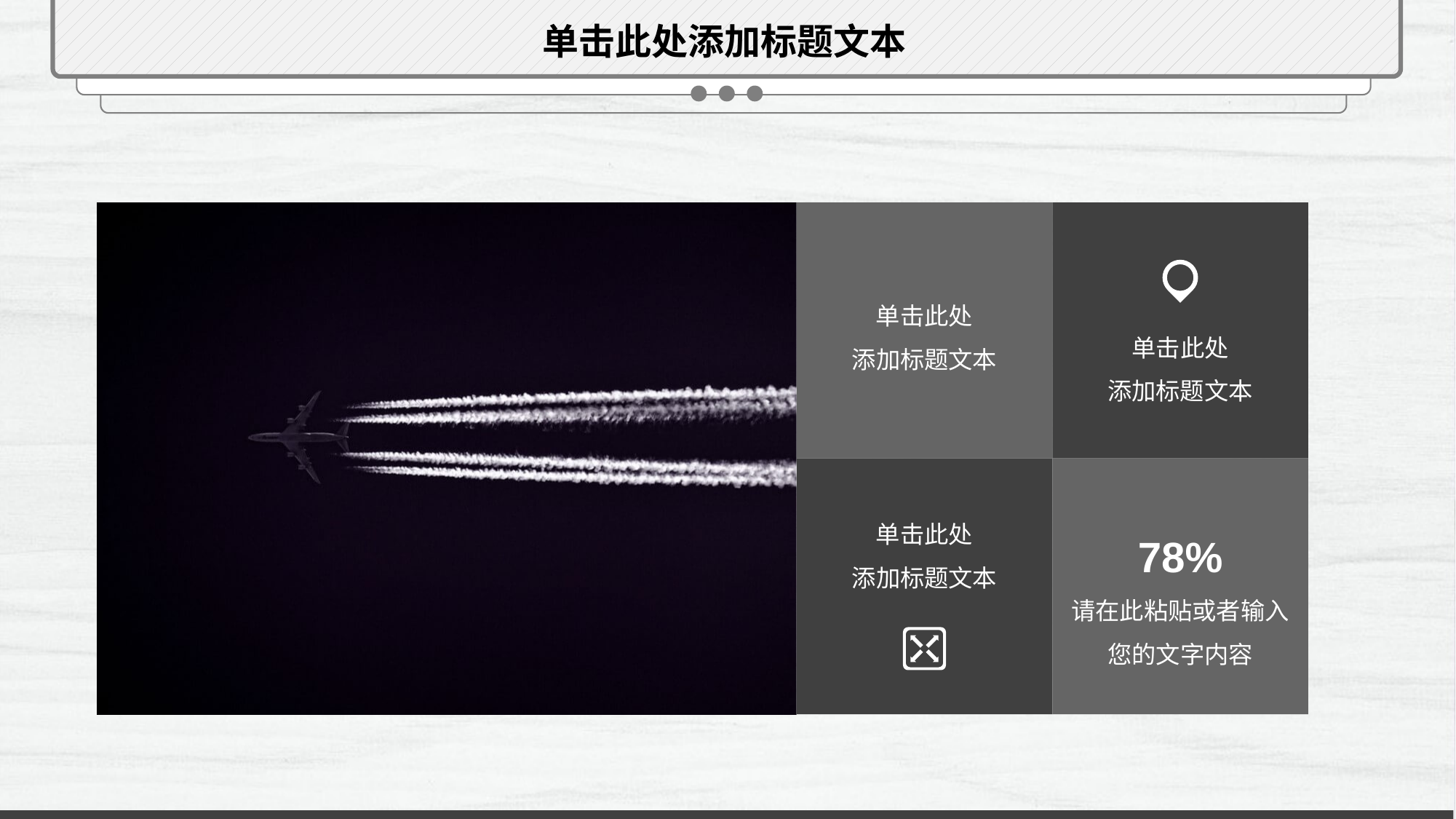

单击此处添加标题文本

单击此处
添加标题文本
单击此处
添加标题文本

78%
请在此粘贴或者输入您的文字内容
单击此处
添加标题文本